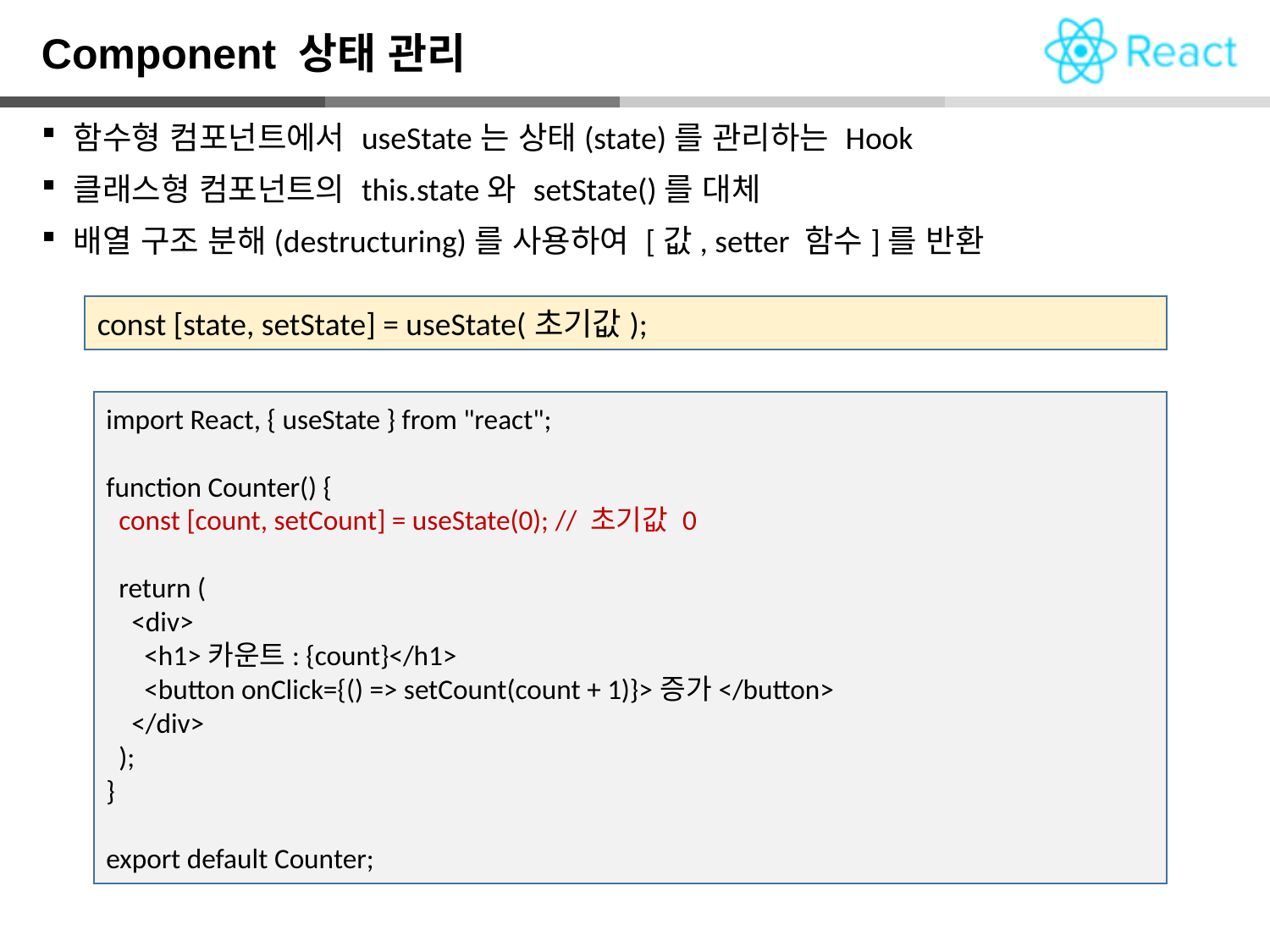

Component 상태 관리
함수형 컴포넌트에서 useState는 상태(state)를 관리하는 Hook
클래스형 컴포넌트의 this.state와 setState()를 대체
배열 구조 분해(destructuring)를 사용하여 [값, setter 함수]를 반환
const [state, setState] = useState(초기값);
import React, { useState } from "react";

function Counter() {
  const [count, setCount] = useState(0); // 초기값 0

  return (
    <div>
      <h1>카운트: {count}</h1>
      <button onClick={() => setCount(count + 1)}>증가</button>
    </div>
  );
}

export default Counter;